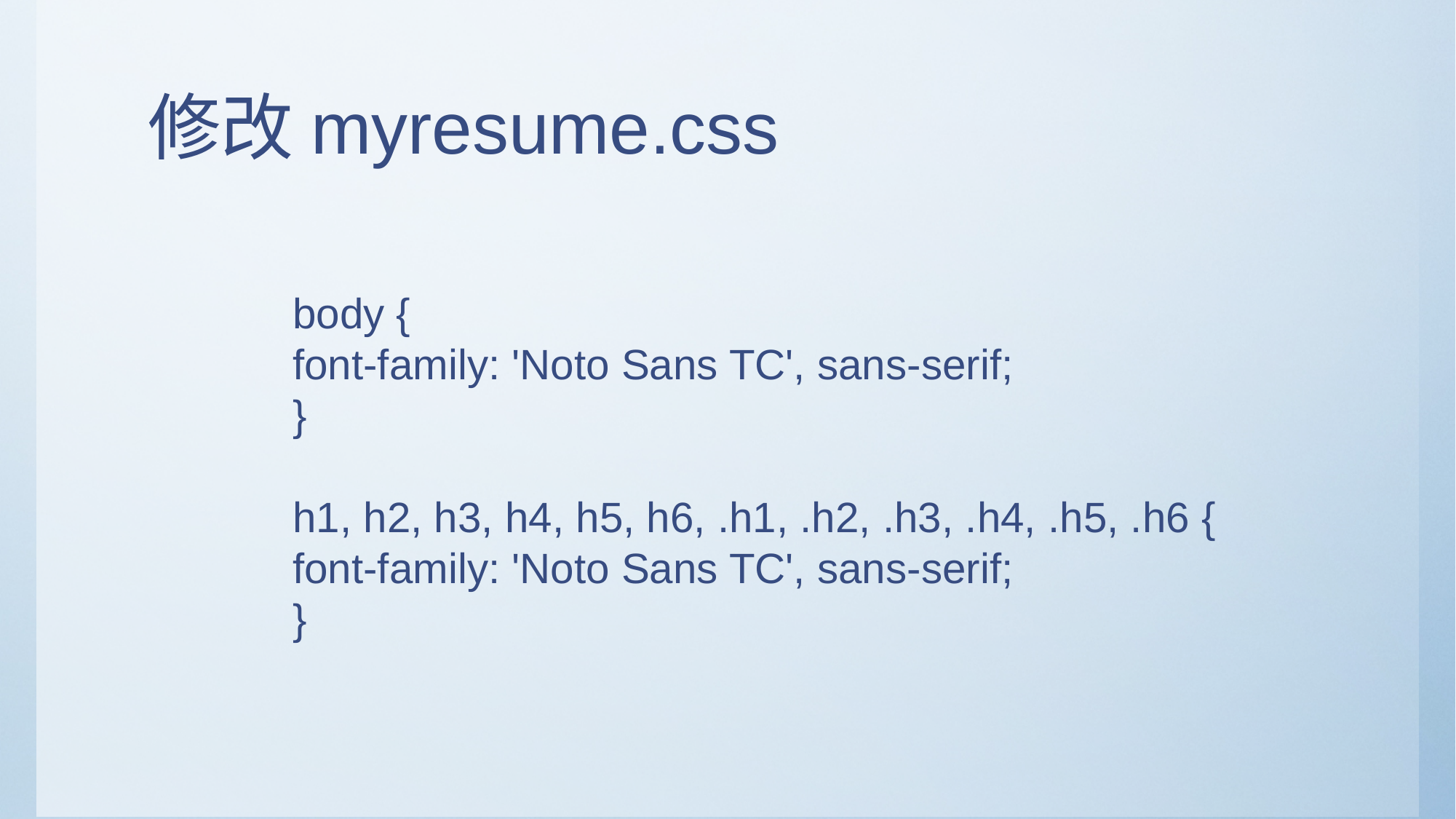

# 修改myresume.css
body {
font-family: 'Noto Sans TC', sans-serif;
}

h1, h2, h3, h4, h5, h6, .h1, .h2, .h3, .h4, .h5, .h6 {
font-family: 'Noto Sans TC', sans-serif;
}